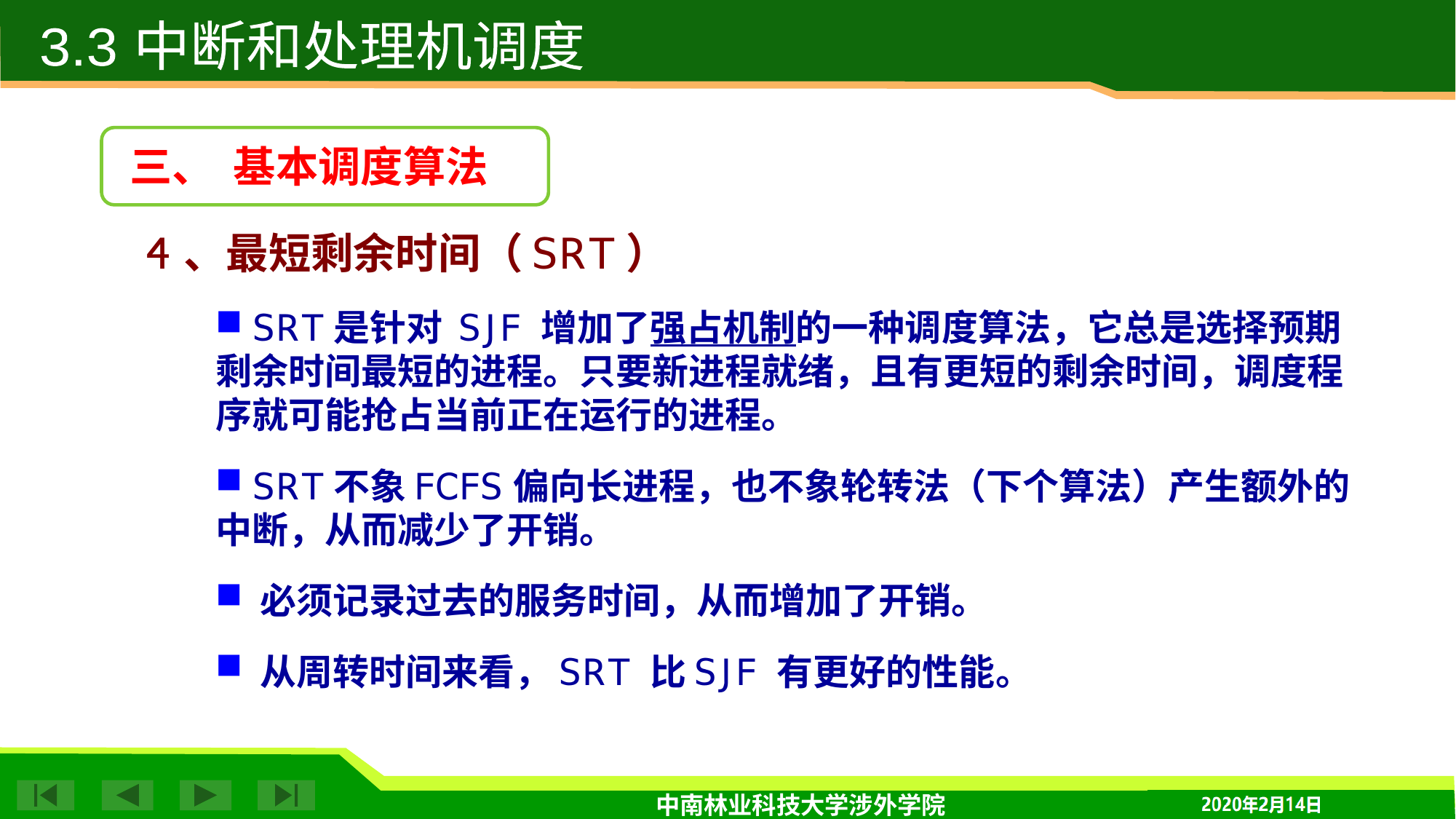

3.3 中断和处理机调度

三、  基本调度算法
4、最短剩余时间（SRT）
 SRT是针对 SJF 增加了强占机制的一种调度算法，它总是选择预期剩余时间最短的进程。只要新进程就绪，且有更短的剩余时间，调度程序就可能抢占当前正在运行的进程。
 SRT不象FCFS偏向长进程，也不象轮转法（下个算法）产生额外的中断，从而减少了开销。
 必须记录过去的服务时间，从而增加了开销。
 从周转时间来看，SRT 比SJF 有更好的性能。